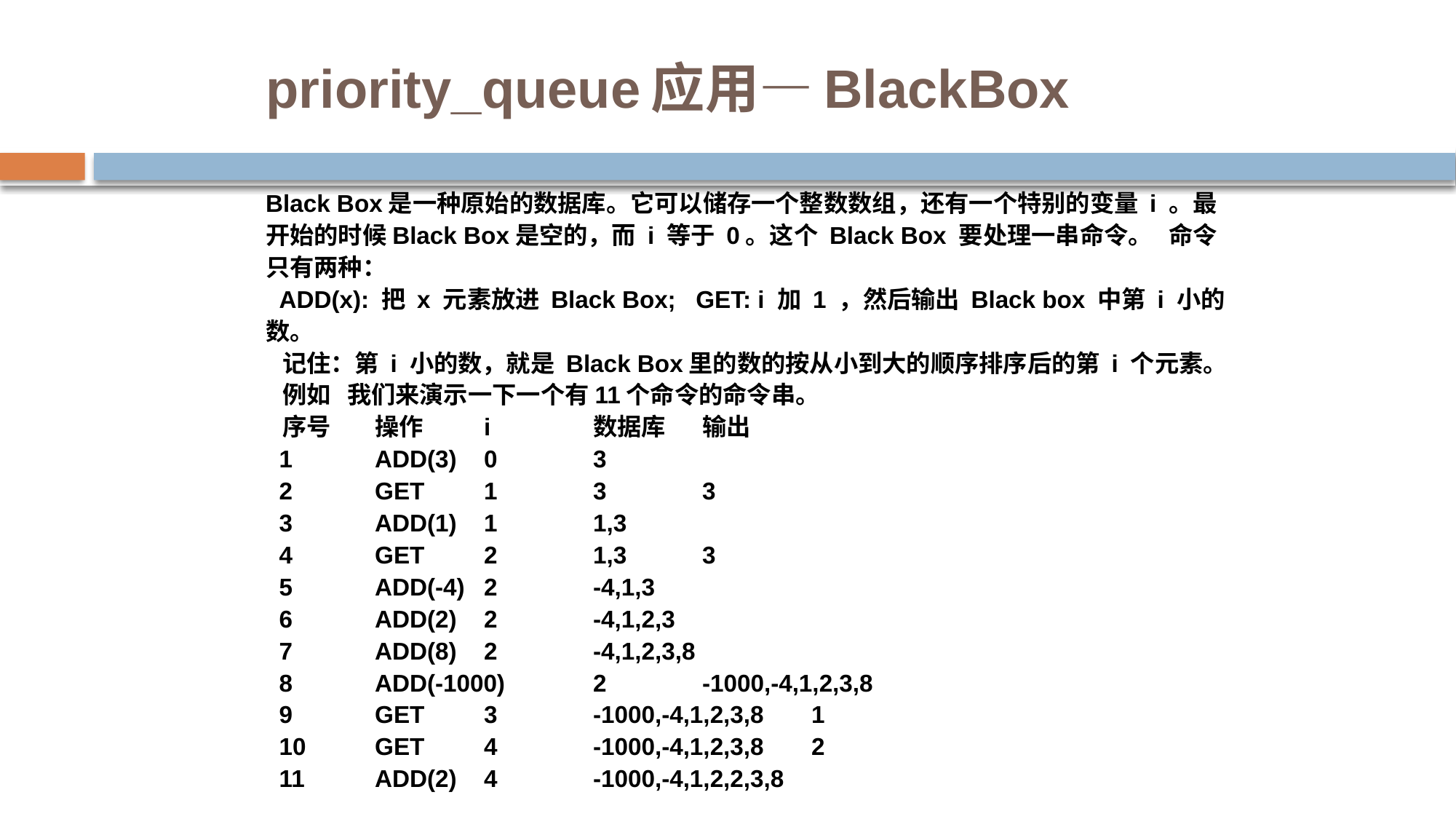

# priority_queue应用—BlackBox
Black Box是一种原始的数据库。它可以储存一个整数数组，还有一个特别的变量 i 。最开始的时候Black Box是空的，而 i 等于 0。这个 Black Box 要处理一串命令。   命令只有两种：
  ADD(x): 把 x 元素放进 Black Box;   GET: i 加 1 ，然后输出 Black box 中第 i 小的数。
  记住：第 i 小的数，就是 Black Box里的数的按从小到大的顺序排序后的第 i 个元素。
  例如   我们来演示一下一个有11个命令的命令串。
  序号	操作	i	数据库	输出
  1	ADD(3)	0	3
  2	GET	1	3	3
  3	ADD(1)	1	1,3
  4	GET	2	1,3	3
  5	ADD(-4)	2	-4,1,3
  6	ADD(2)	2	-4,1,2,3
  7	ADD(8)	2	-4,1,2,3,8
  8	ADD(-1000)	2	-1000,-4,1,2,3,8
  9	GET	3	-1000,-4,1,2,3,8	1
  10	GET	4	-1000,-4,1,2,3,8	2
  11	ADD(2)	4	-1000,-4,1,2,2,3,8